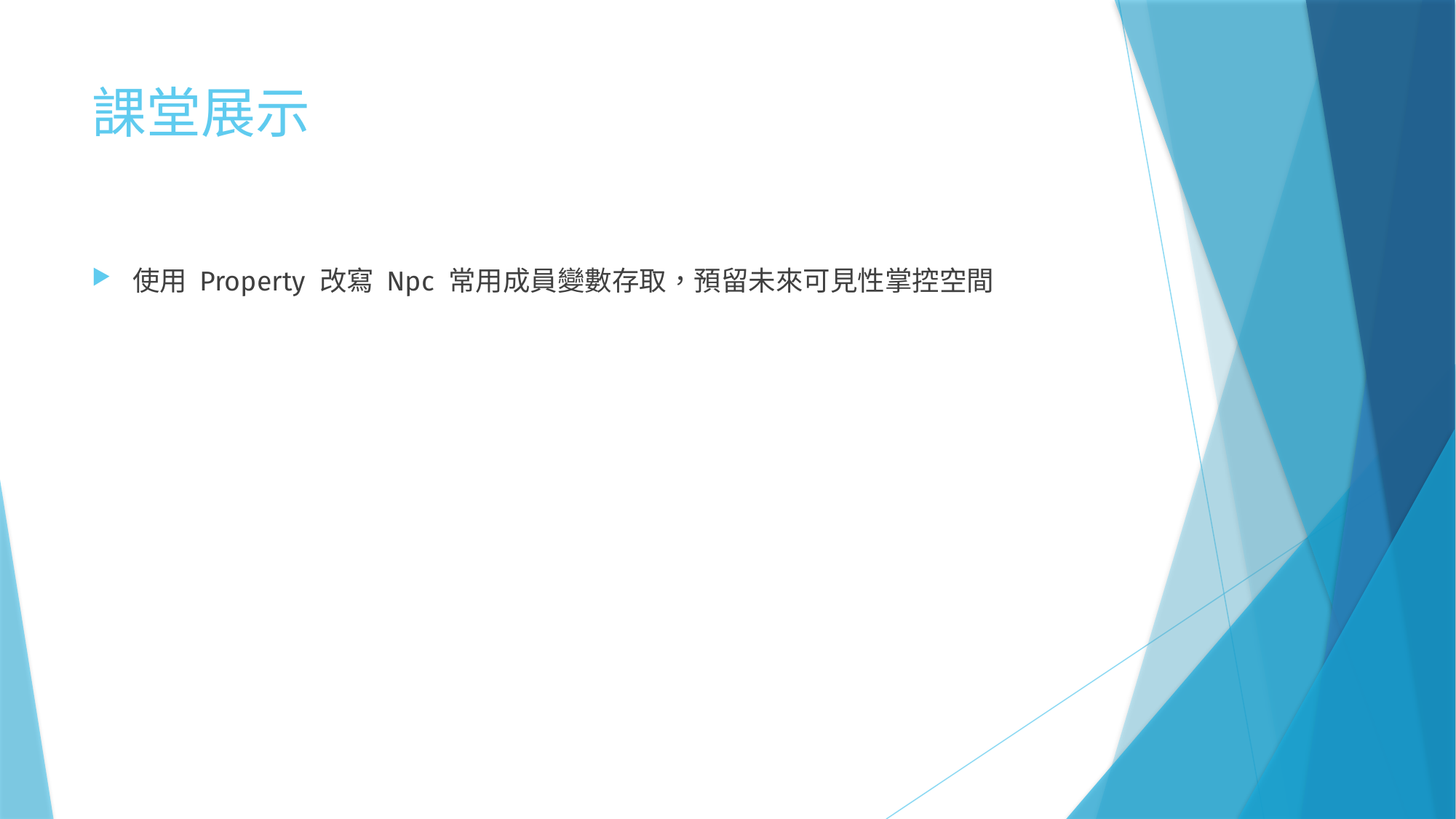

# 課堂展示
使用 Property 改寫 Npc 常用成員變數存取，預留未來可見性掌控空間